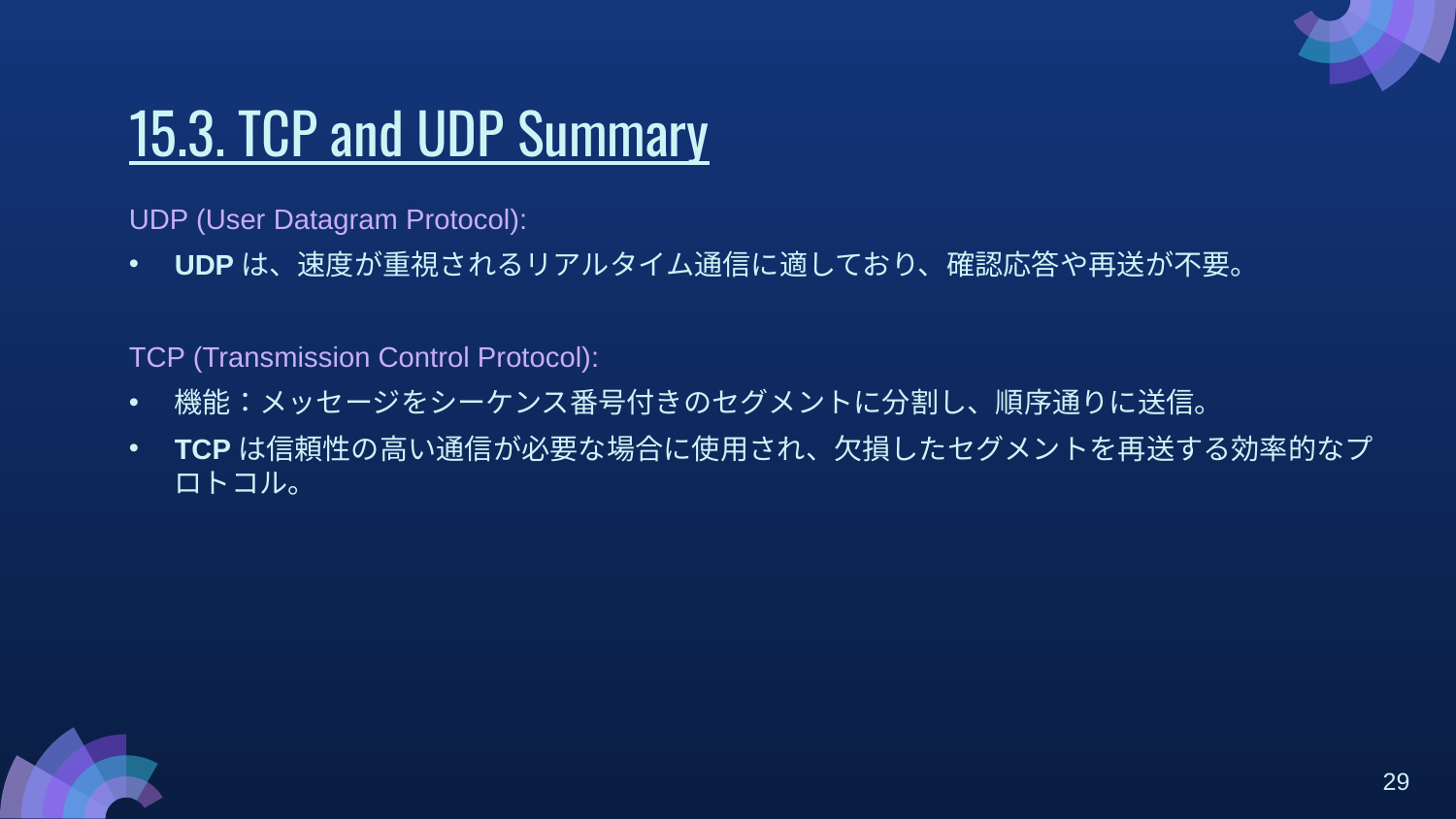

# 15.3. TCP and UDP Summary
UDP (User Datagram Protocol):
UDPは、速度が重視されるリアルタイム通信に適しており、確認応答や再送が不要。

TCP (Transmission Control Protocol):
機能：メッセージをシーケンス番号付きのセグメントに分割し、順序通りに送信。
TCPは信頼性の高い通信が必要な場合に使用され、欠損したセグメントを再送する効率的なプロトコル。
29